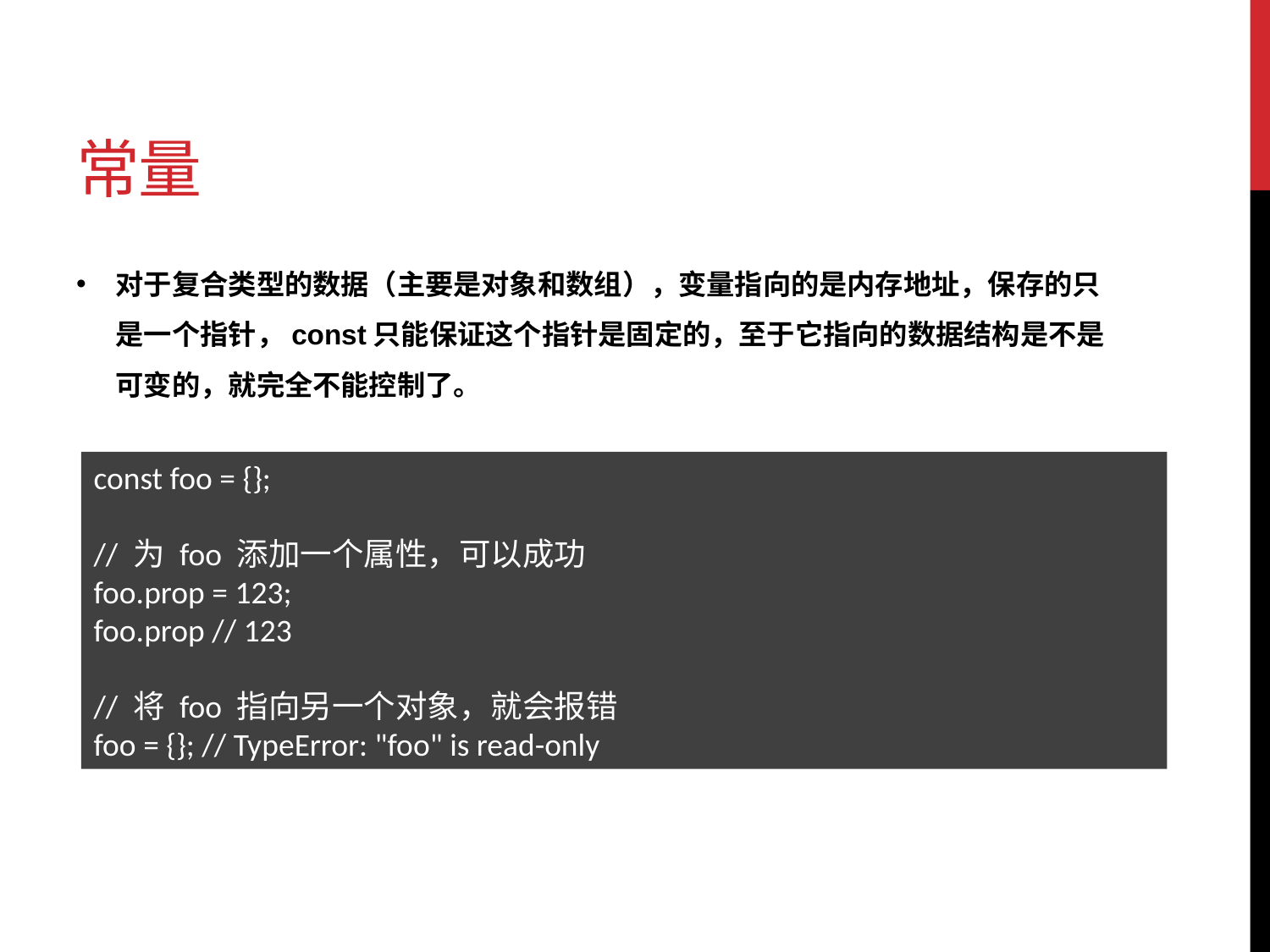

# 常量
对于复合类型的数据（主要是对象和数组），变量指向的是内存地址，保存的只是一个指针，const只能保证这个指针是固定的，至于它指向的数据结构是不是可变的，就完全不能控制了。

const foo = {};

// 为 foo 添加一个属性，可以成功
foo.prop = 123;
foo.prop // 123

// 将 foo 指向另一个对象，就会报错
foo = {}; // TypeError: "foo" is read-only